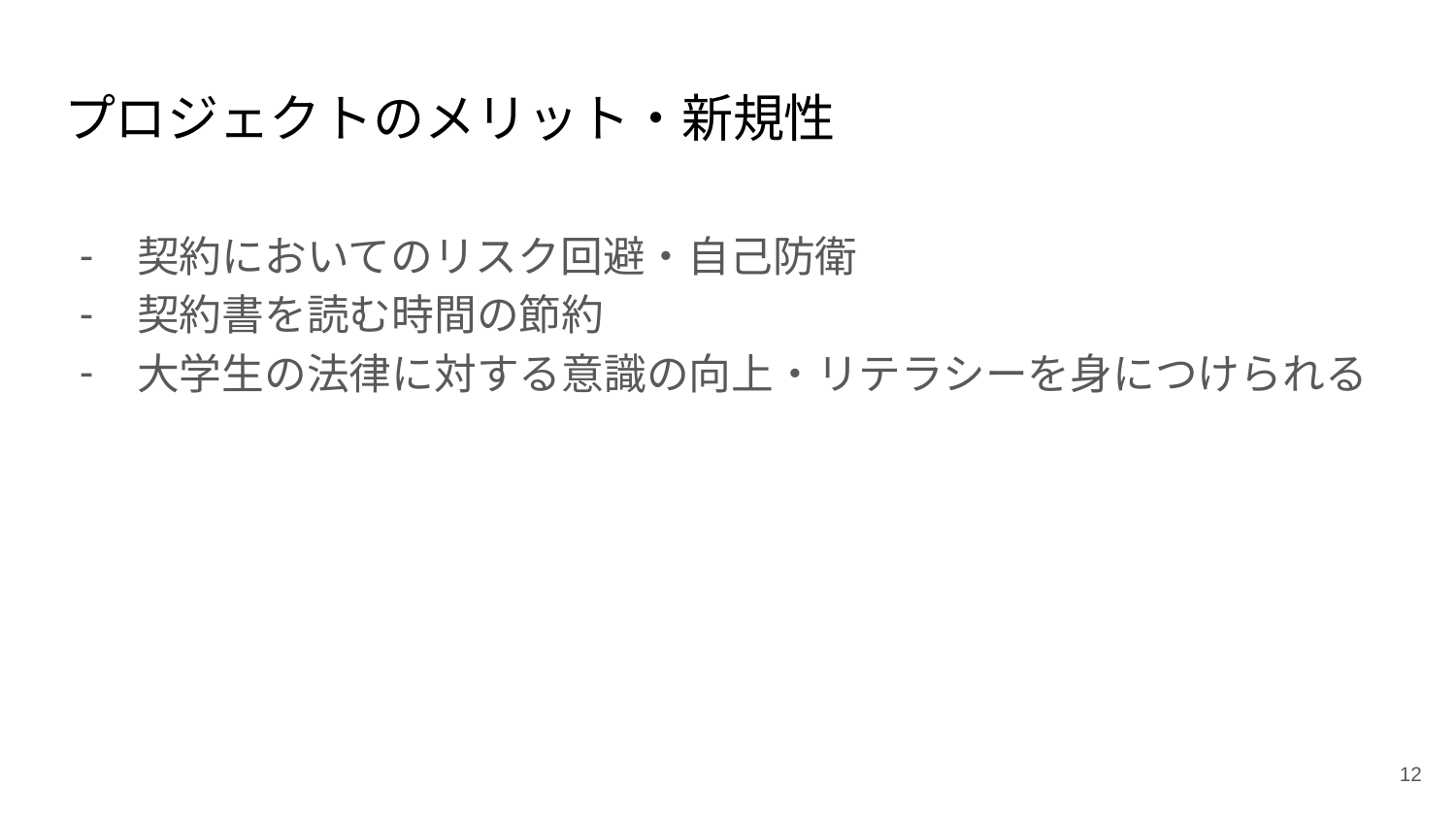

# プロジェクトのメリット・新規性
契約においてのリスク回避・自己防衛
契約書を読む時間の節約
大学生の法律に対する意識の向上・リテラシーを身につけられる
12